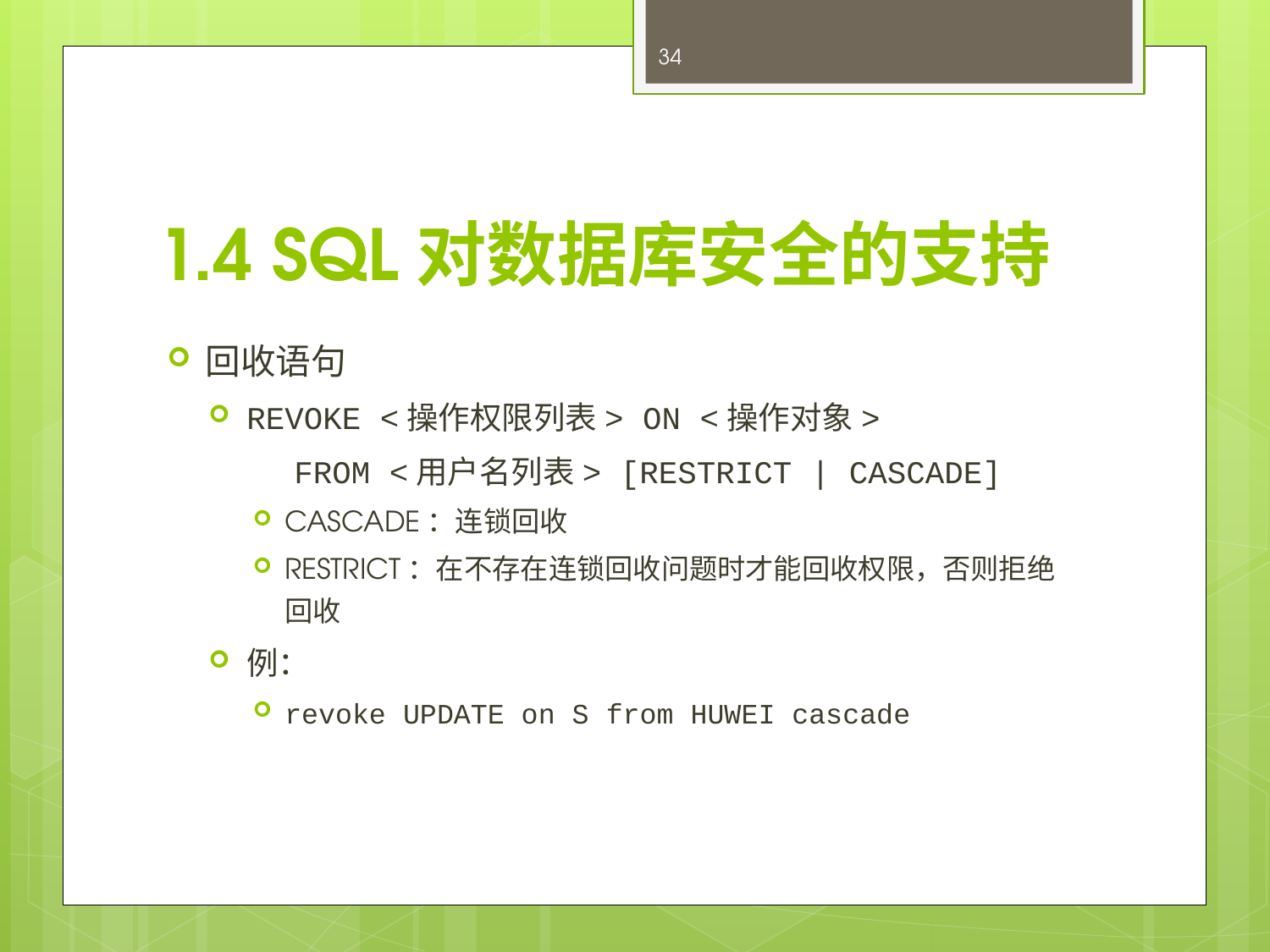

34
# 1.4 SQL对数据库安全的支持
回收语句
REVOKE <操作权限列表> ON <操作对象>
	FROM <用户名列表> [RESTRICT | CASCADE]
CASCADE：连锁回收
RESTRICT：在不存在连锁回收问题时才能回收权限，否则拒绝回收
例：
revoke UPDATE on S from HUWEI cascade